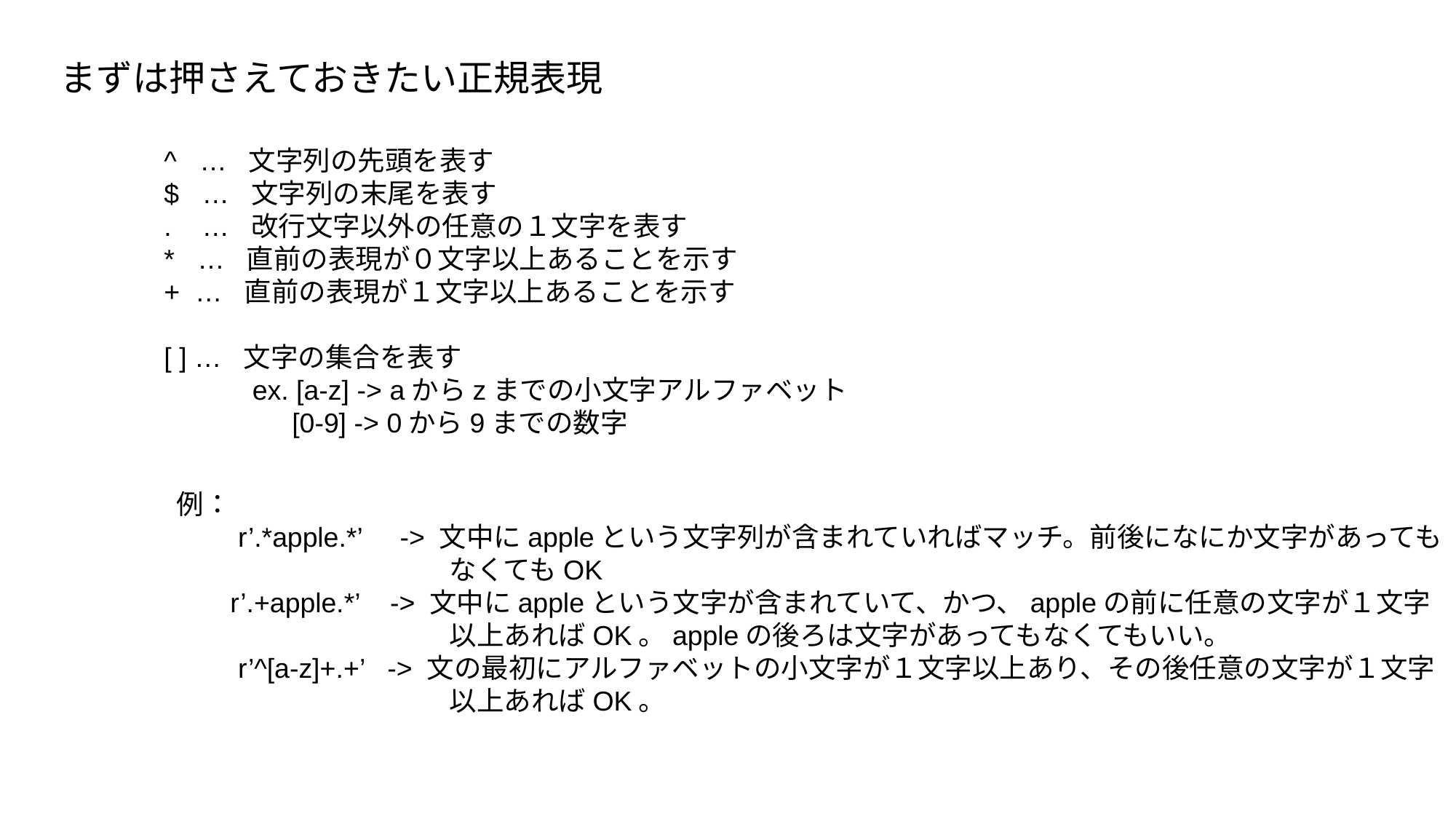

まずは押さえておきたい正規表現
^   …  文字列の先頭を表す
$   …  文字列の末尾を表す
.    …  改行文字以外の任意の１文字を表す
*   …  直前の表現が０文字以上あることを示す
+  …  直前の表現が１文字以上あることを示す

[ ] …  文字の集合を表す
　　　ex. [a-z] -> aからzまでの小文字アルファベット
　　　　  [0-9] -> 0から9までの数字
例：
　　r’.*apple.*’     -> 文中にappleという文字列が含まれていればマッチ。前後になにか文字があっても
　　　　　　　　　　なくてもOK
       r’.+apple.*’    -> 文中にappleという文字が含まれていて、かつ、appleの前に任意の文字が１文字
　　　　　　　　　　以上あればOK。appleの後ろは文字があってもなくてもいい。
　　r’^[a-z]+.+’   -> 文の最初にアルファベットの小文字が１文字以上あり、その後任意の文字が１文字
　　　　　　　　　　以上あればOK。